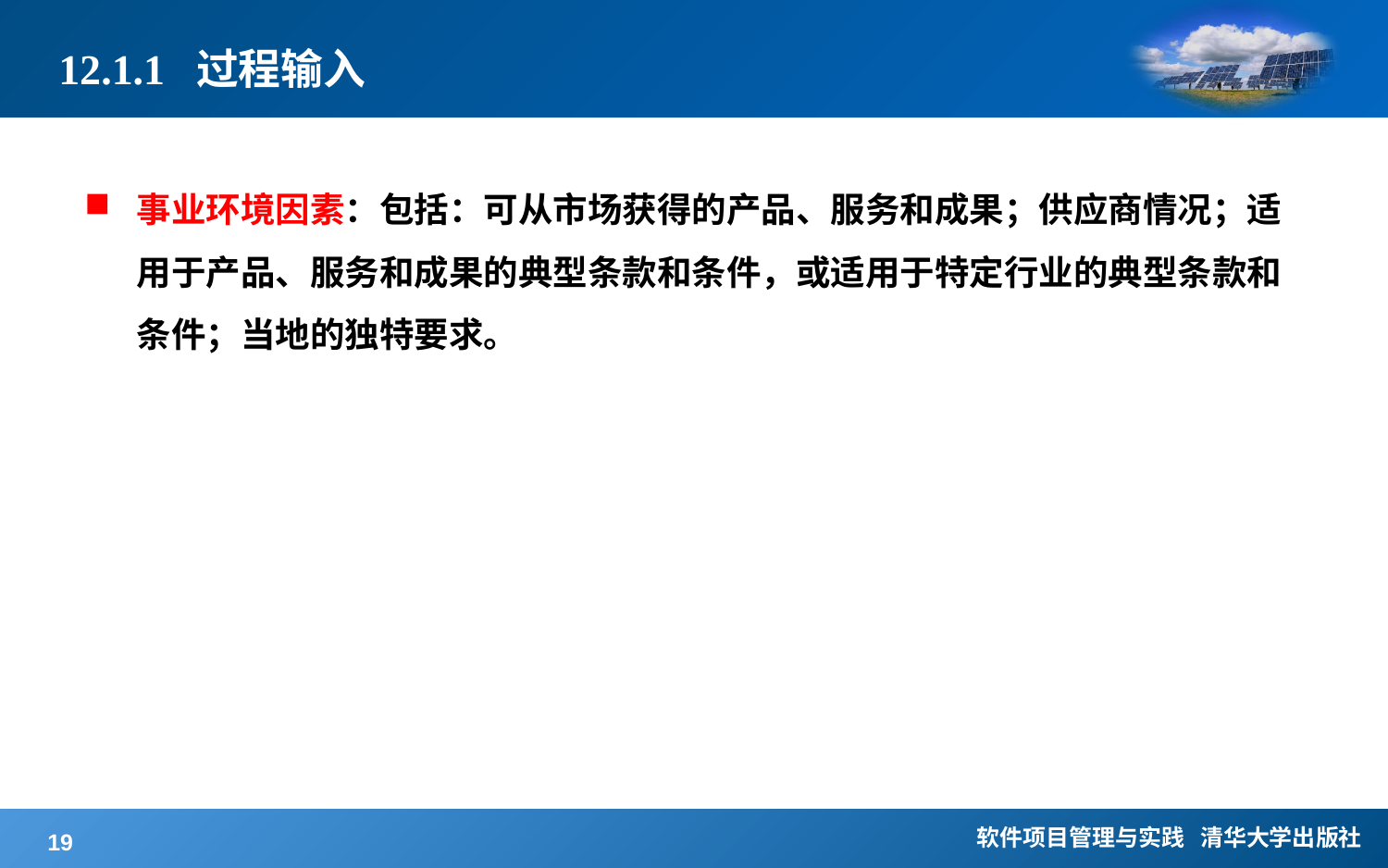

# 12.1.1  过程输入
事业环境因素：包括：可从市场获得的产品、服务和成果；供应商情况；适用于产品、服务和成果的典型条款和条件，或适用于特定行业的典型条款和条件；当地的独特要求。